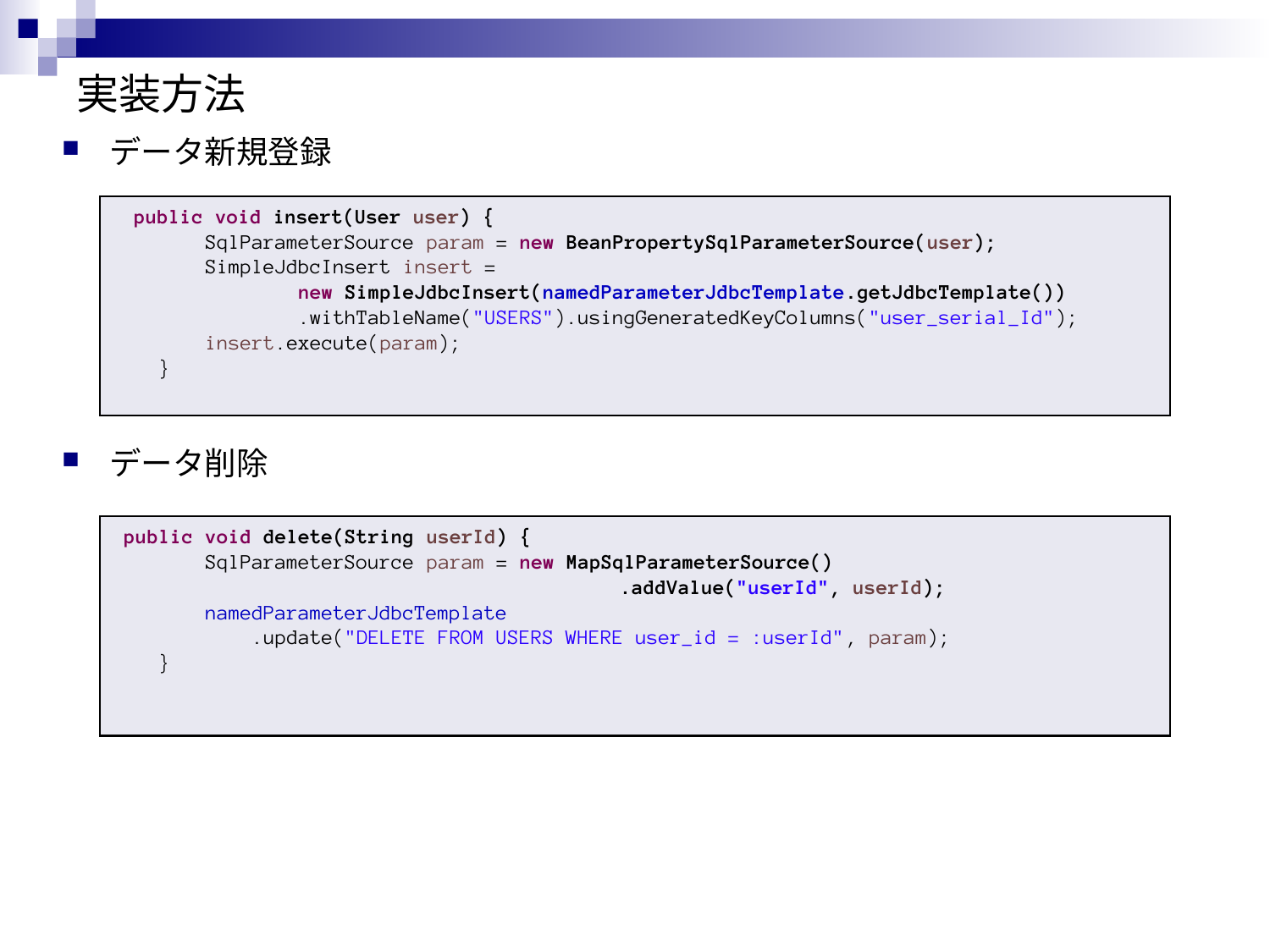

# 実装方法
データ新規登録

データ削除

  public void insert(User user) {
        SqlParameterSource param = new BeanPropertySqlParameterSource(user);
        SimpleJdbcInsert insert =
                new SimpleJdbcInsert(namedParameterJdbcTemplate.getJdbcTemplate())
                .withTableName("USERS").usingGeneratedKeyColumns("user_serial_Id");
        insert.execute(param);
    }
 public void delete(String userId) {
        SqlParameterSource param = new MapSqlParameterSource()
				.addValue("userId", userId);
        namedParameterJdbcTemplate
            .update("DELETE FROM USERS WHERE user_id = :userId", param);
    }